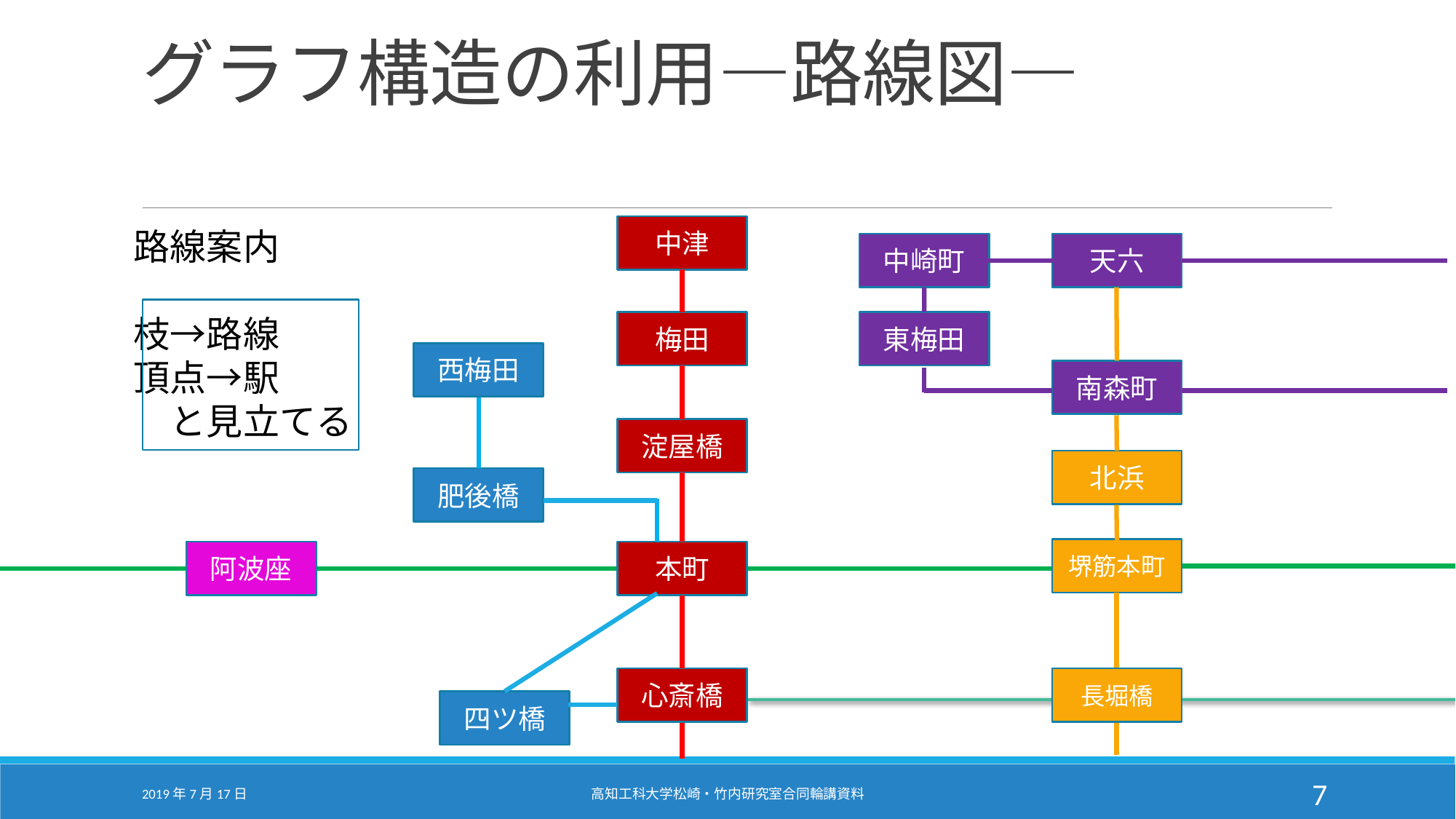

# グラフ構造の利用―路線図―
中津
路線案内

枝→路線
頂点→駅
　と見立てる
中崎町
天六

梅田
東梅田
西梅田
南森町
淀屋橋
北浜
肥後橋
堺筋本町
阿波座
本町
心斎橋
長堀橋
四ツ橋
2019年7月17日
高知工科大学松崎・竹内研究室合同輪講資料
7